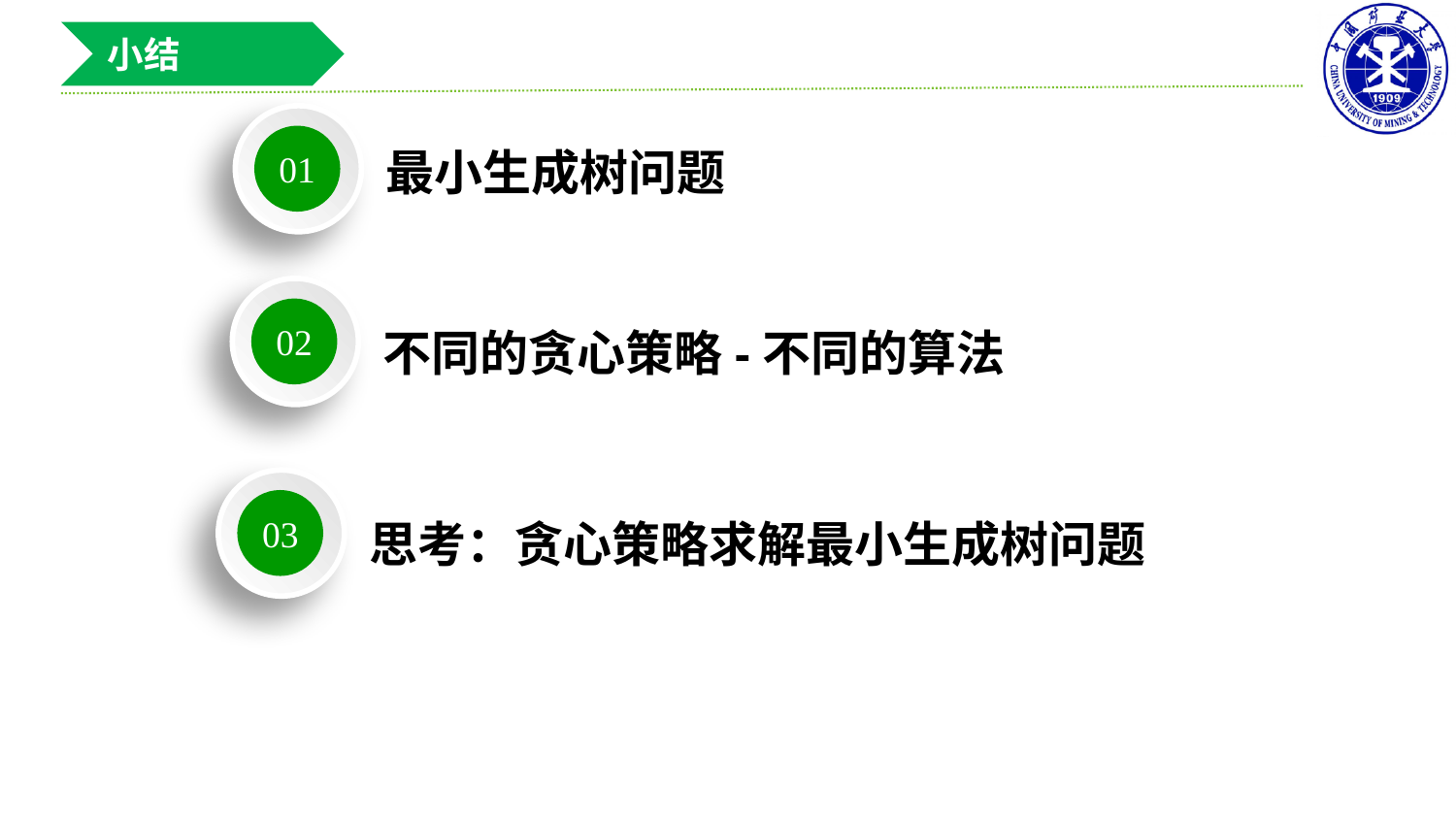

小结

01
最小生成树问题

02
不同的贪心策略-不同的算法

03
思考：贪心策略求解最小生成树问题